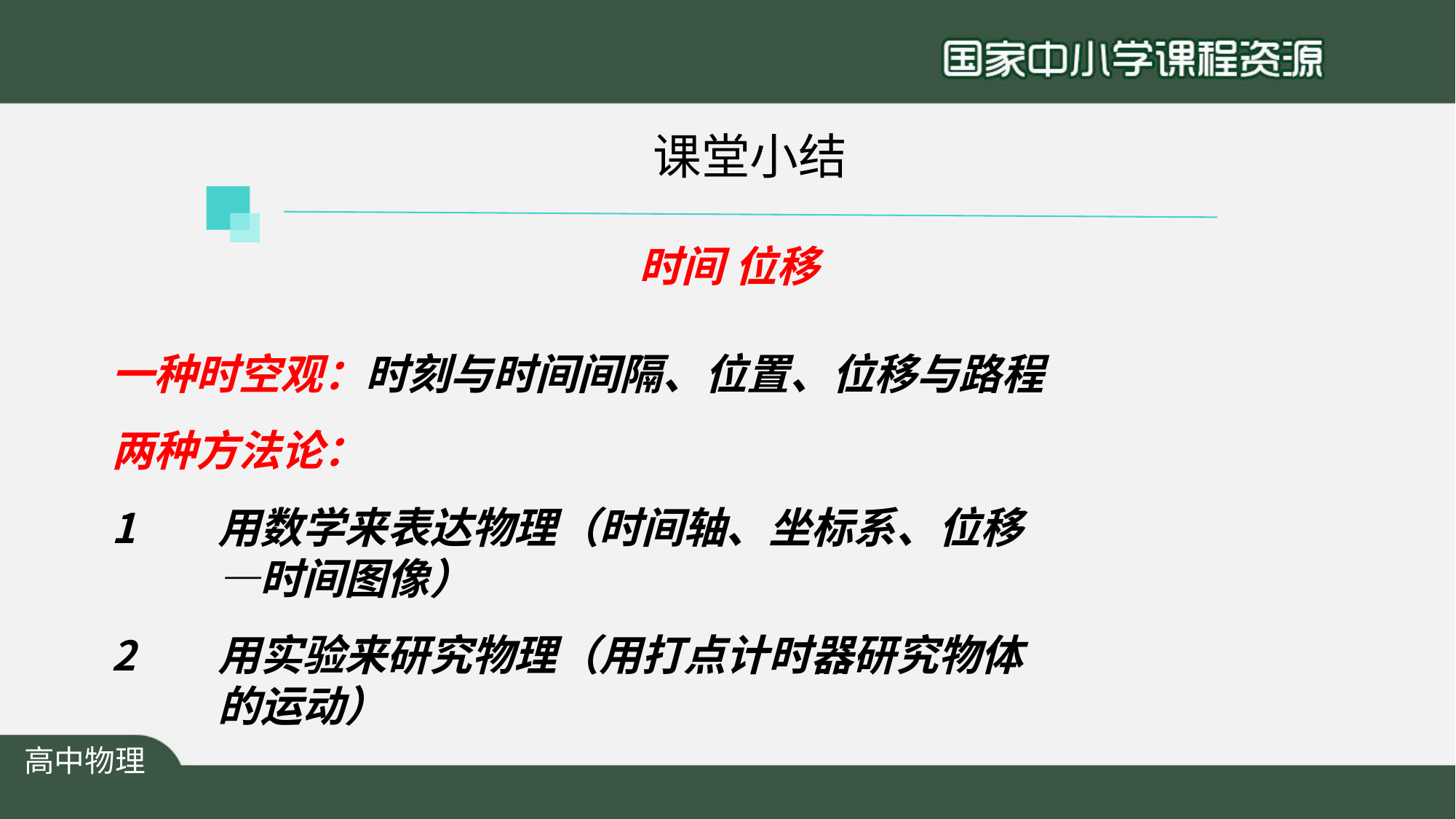

# 课堂小结

时间位移
一种时空观：时刻与时间间隔、位置、位移与路程 两种方法论：
用数学来表达物理（时间轴、坐标系、位移—时间图像）
用实验来研究物理（用打点计时器研究物体的运动）
高中物理